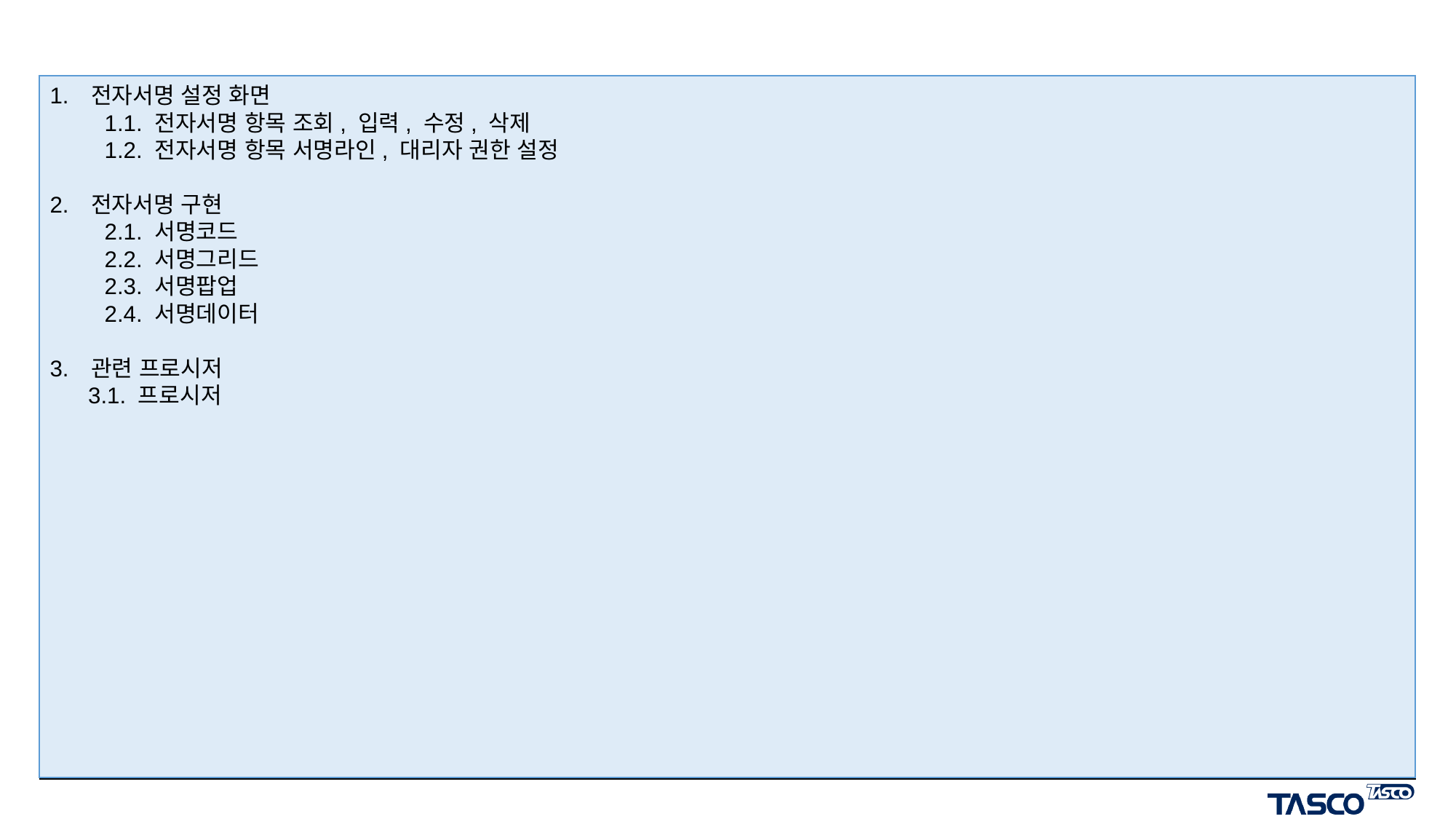

#
전자서명 설정 화면
1.1. 전자서명 항목 조회, 입력, 수정, 삭제
1.2. 전자서명 항목 서명라인, 대리자 권한 설정

전자서명 구현
2.1. 서명코드
2.2. 서명그리드
2.3. 서명팝업
2.4. 서명데이터

관련 프로시저
      3.1. 프로시저